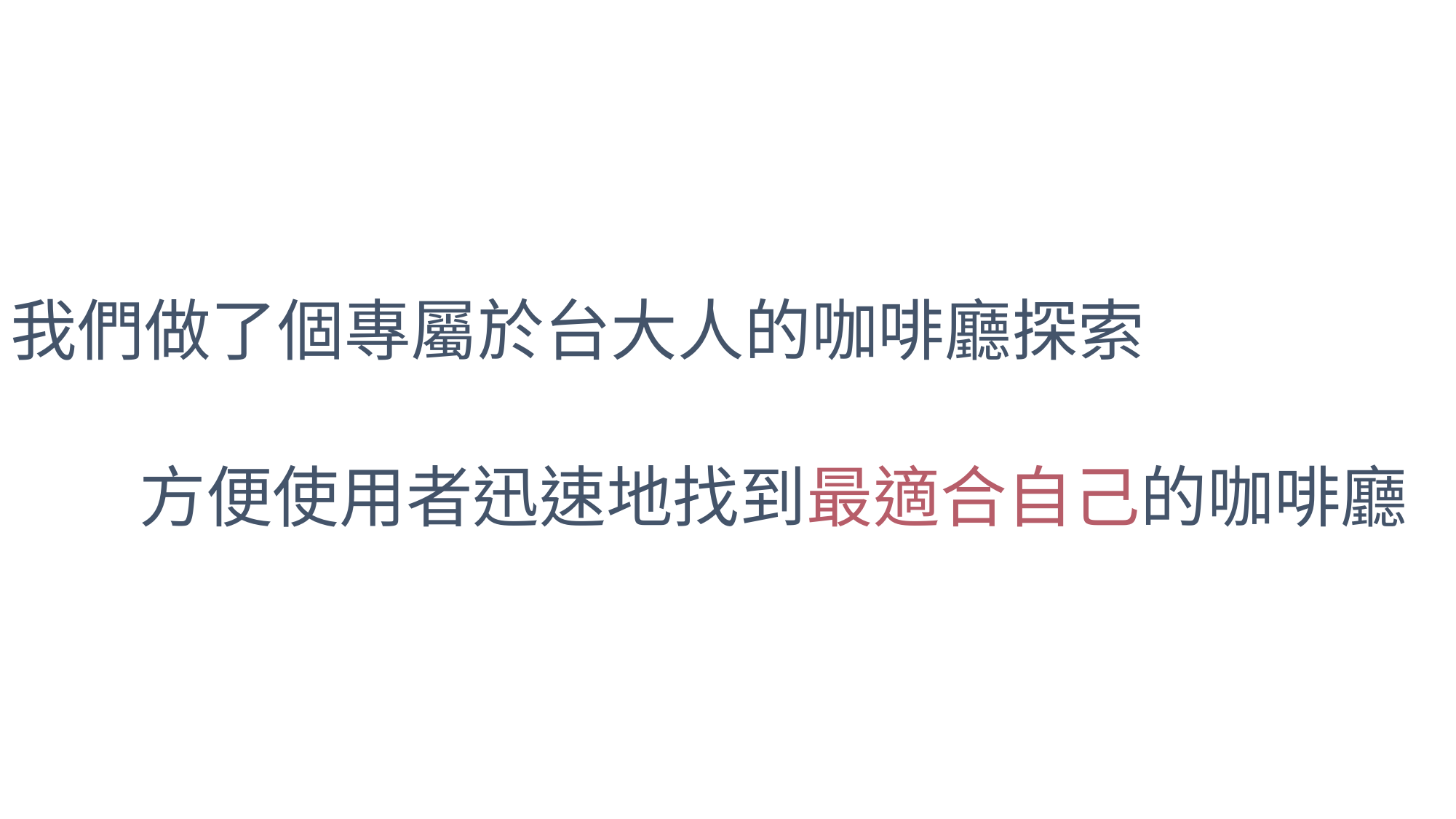

我們做了個專屬於台大人的咖啡廳探索
方便使用者迅速地找到最適合自己的咖啡廳